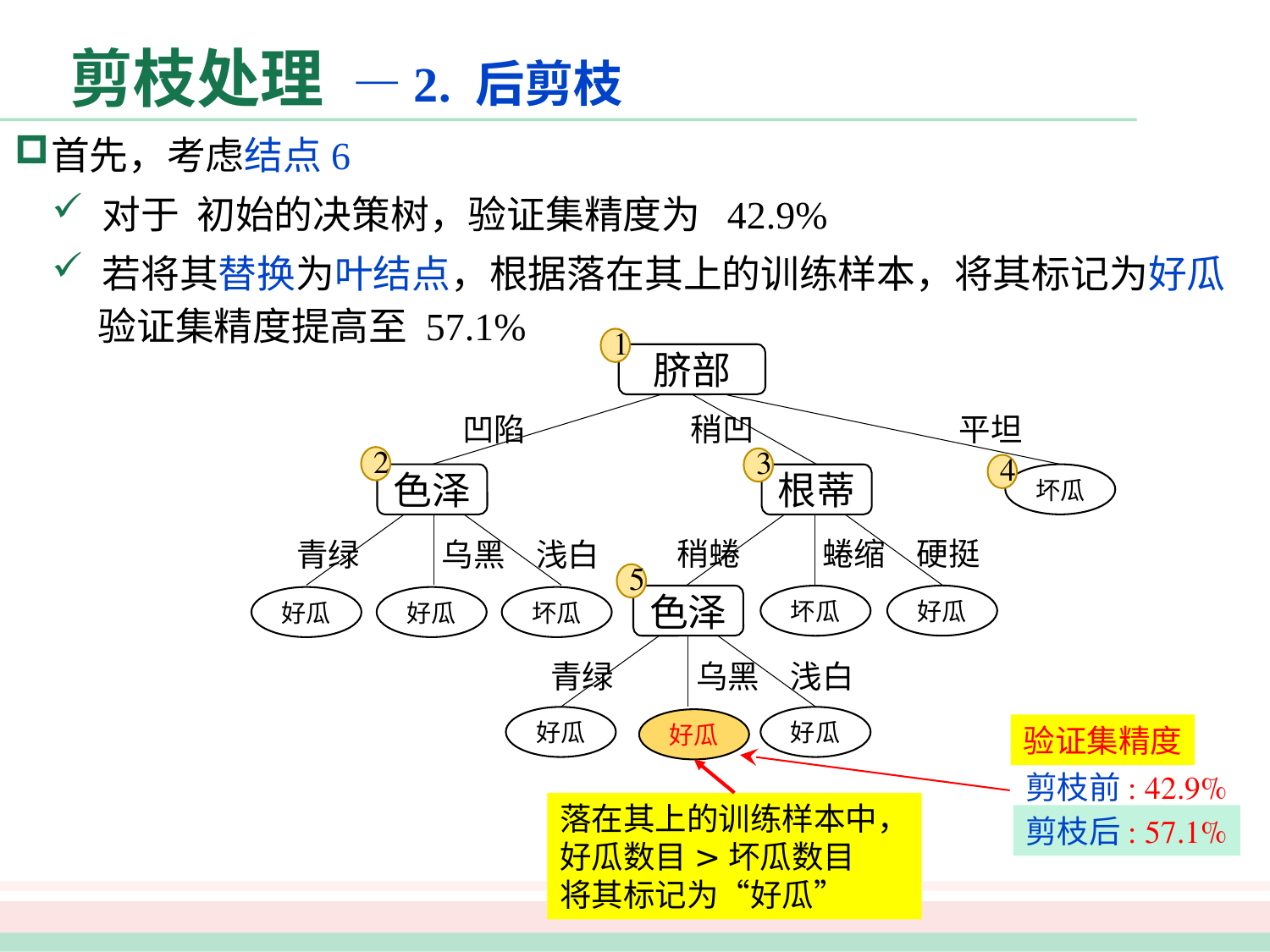

剪枝处理  —2. 后剪枝
首先，考虑结点6
对于  初始的决策树，验证集精度为  42.9%
若将其替换为叶结点，根据落在其上的训练样本，将其标记为好瓜
验证集精度提高至 57.1%
1
脐部
凹陷
稍凹
平坦
2
3
4
坏瓜
色泽
根蒂
稍蜷
蜷缩
硬挺
青绿
乌黑
浅白
5
色泽
好瓜
坏瓜
好瓜
好瓜
坏瓜
青绿
乌黑
浅白
好瓜
好瓜
好瓜
验证集精度
剪枝前: 42.9%
落在其上的训练样本中，
好瓜数目>坏瓜数目
将其标记为“好瓜”
剪枝后: 57.1%